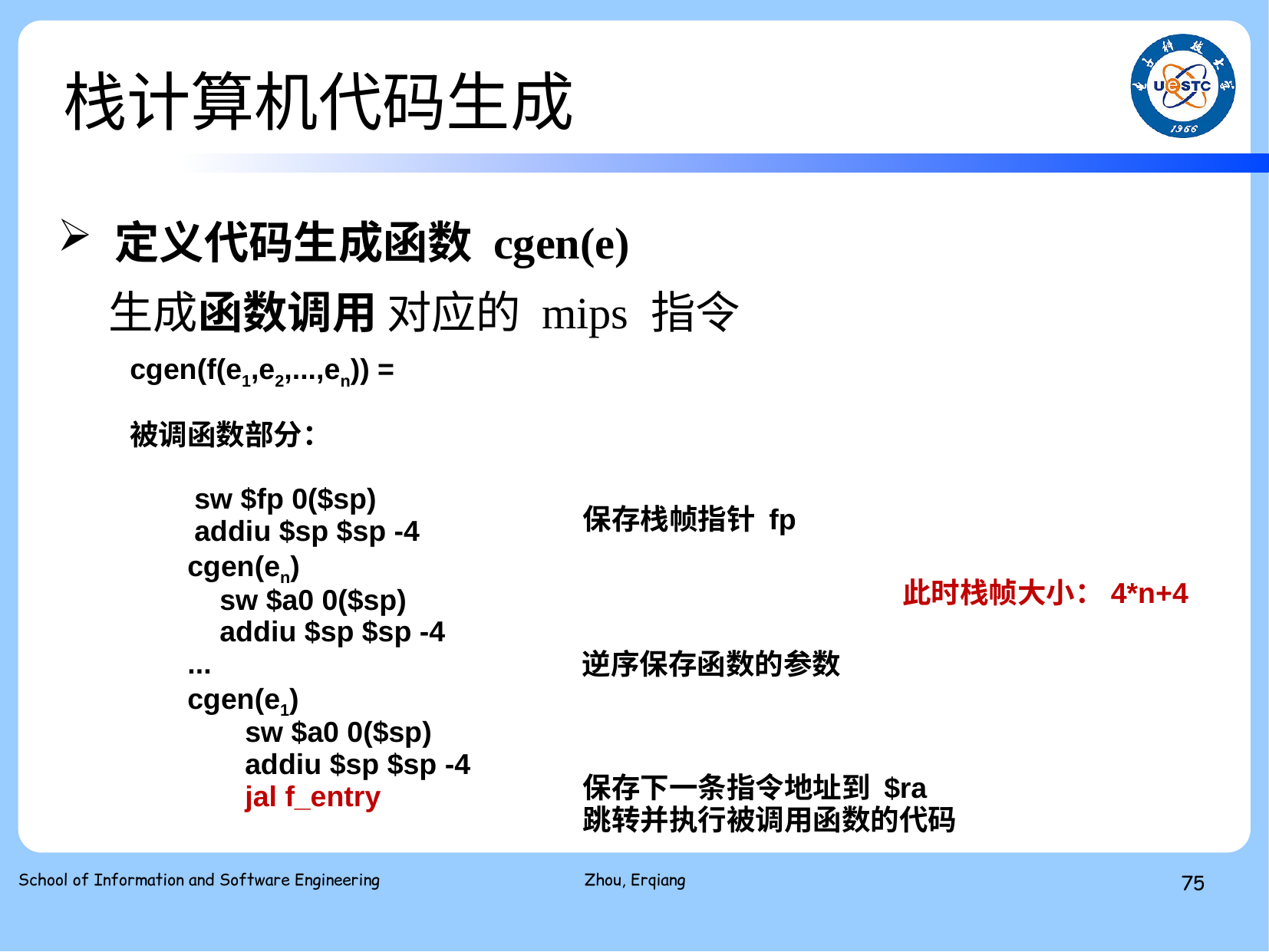

# 栈计算机代码生成
定义代码生成函数 cgen(e)
    生成函数调用 对应的 mips 指令
cgen(f(e1,e2,...,en)) =

被调函数部分：

        sw $fp 0($sp)
        addiu $sp $sp -4
cgen(en)
    sw $a0 0($sp)
    addiu $sp $sp -4
...
cgen(e1)
sw $a0 0($sp)
addiu $sp $sp -4
jal f_entry

保存栈帧指针 fp
此时栈帧大小：4*n+4
逆序保存函数的参数
保存下一条指令地址到 $ra
跳转并执行被调用函数的代码
School of Information and Software Engineering
Zhou, Erqiang
75